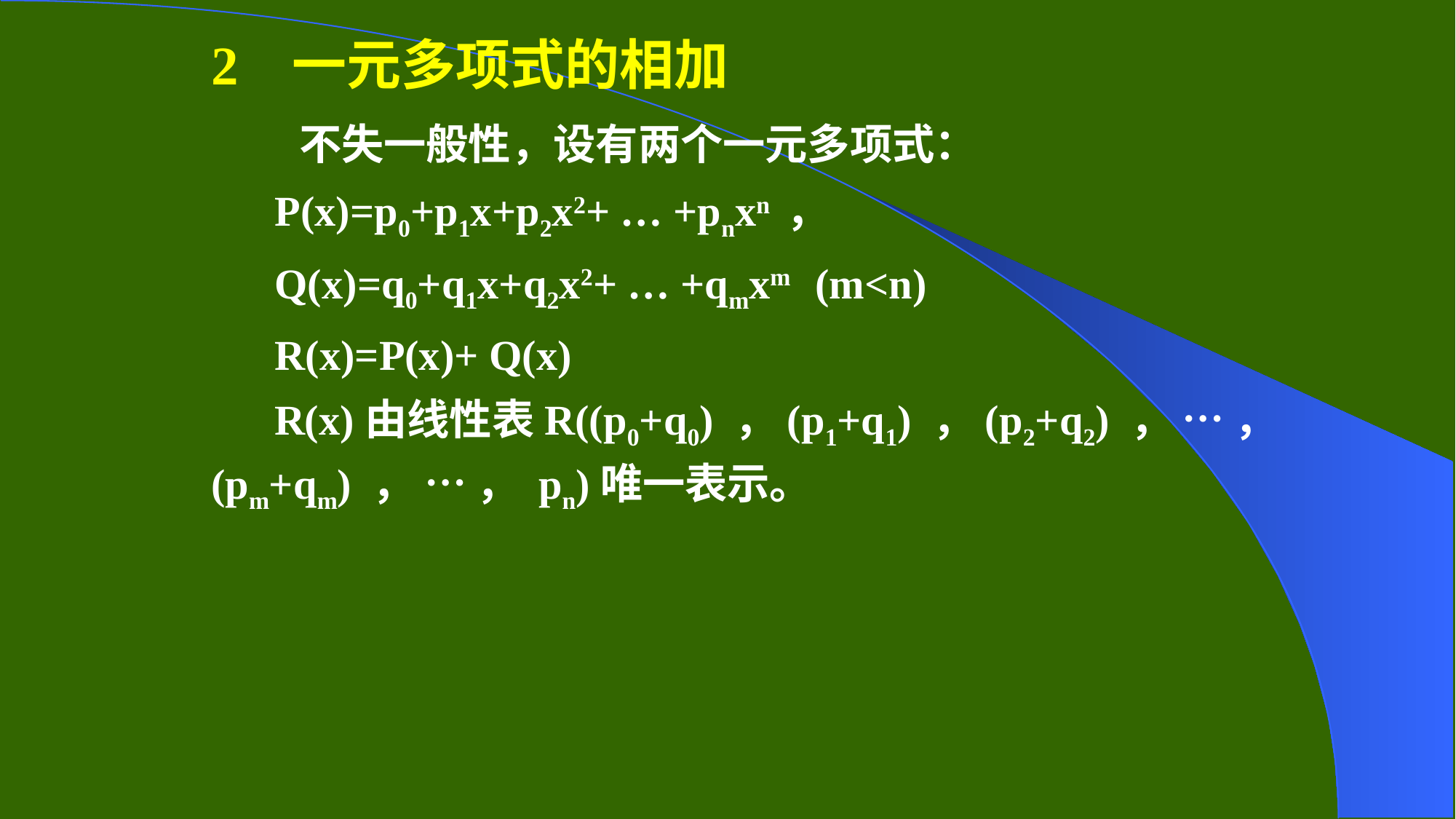

2   一元多项式的相加
       不失一般性，设有两个一元多项式：
P(x)=p0+p1x+p2x2+ … +pnxn ，
Q(x)=q0+q1x+q2x2+ … +qmxm    (m<n)
R(x)=P(x)+ Q(x)
      R(x)由线性表R((p0+q0) ，(p1+q1) ，(p2+q2) ， … ，(pm+qm) ， … ， pn)唯一表示。